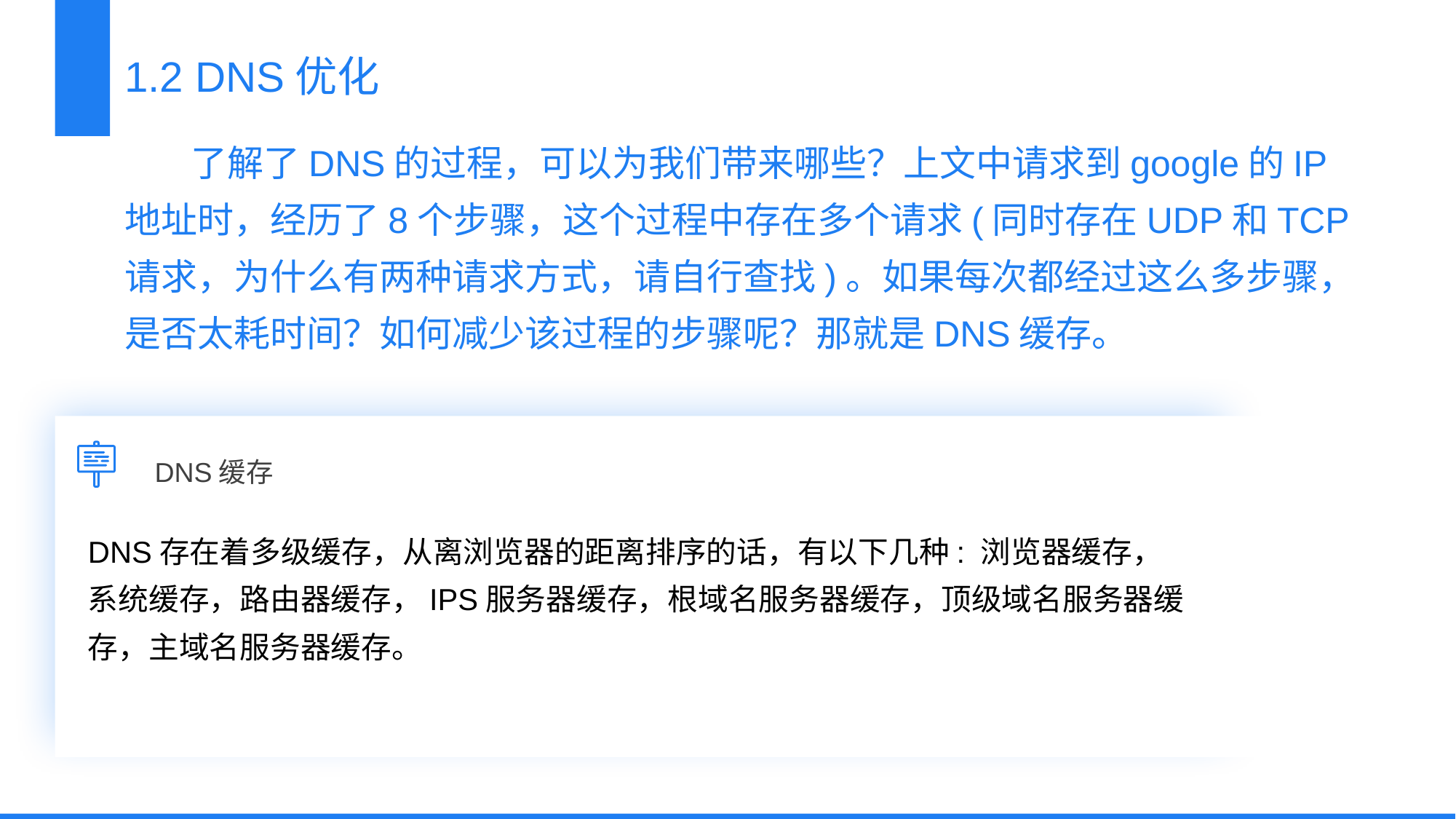

1.2 DNS优化
       了解了DNS的过程，可以为我们带来哪些？上文中请求到google的IP地址时，经历了8个步骤，这个过程中存在多个请求(同时存在UDP和TCP请求，为什么有两种请求方式，请自行查找)。如果每次都经过这么多步骤，是否太耗时间？如何减少该过程的步骤呢？那就是DNS缓存。

DNS缓存

DNS存在着多级缓存，从离浏览器的距离排序的话，有以下几种: 浏览器缓存，系统缓存，路由器缓存，IPS服务器缓存，根域名服务器缓存，顶级域名服务器缓存，主域名服务器缓存。